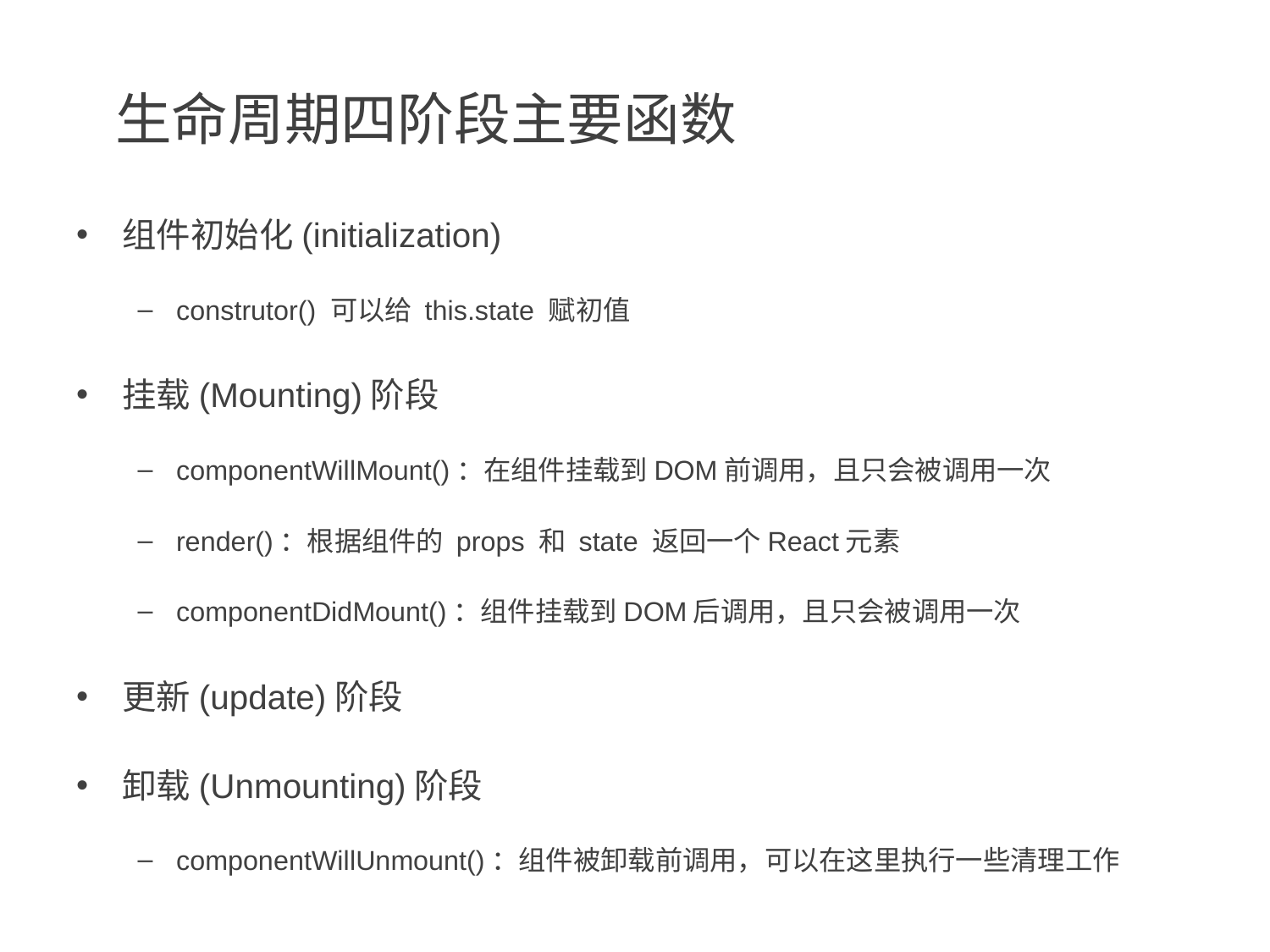

# 生命周期四阶段主要函数
组件初始化(initialization)
construtor() 可以给 this.state 赋初值
挂载(Mounting)阶段
componentWillMount()：在组件挂载到DOM前调用，且只会被调用一次
render()：根据组件的 props 和 state 返回一个React元素
componentDidMount()：组件挂载到DOM后调用，且只会被调用一次
更新(update)阶段
卸载(Unmounting)阶段
componentWillUnmount()：组件被卸载前调用，可以在这里执行一些清理工作